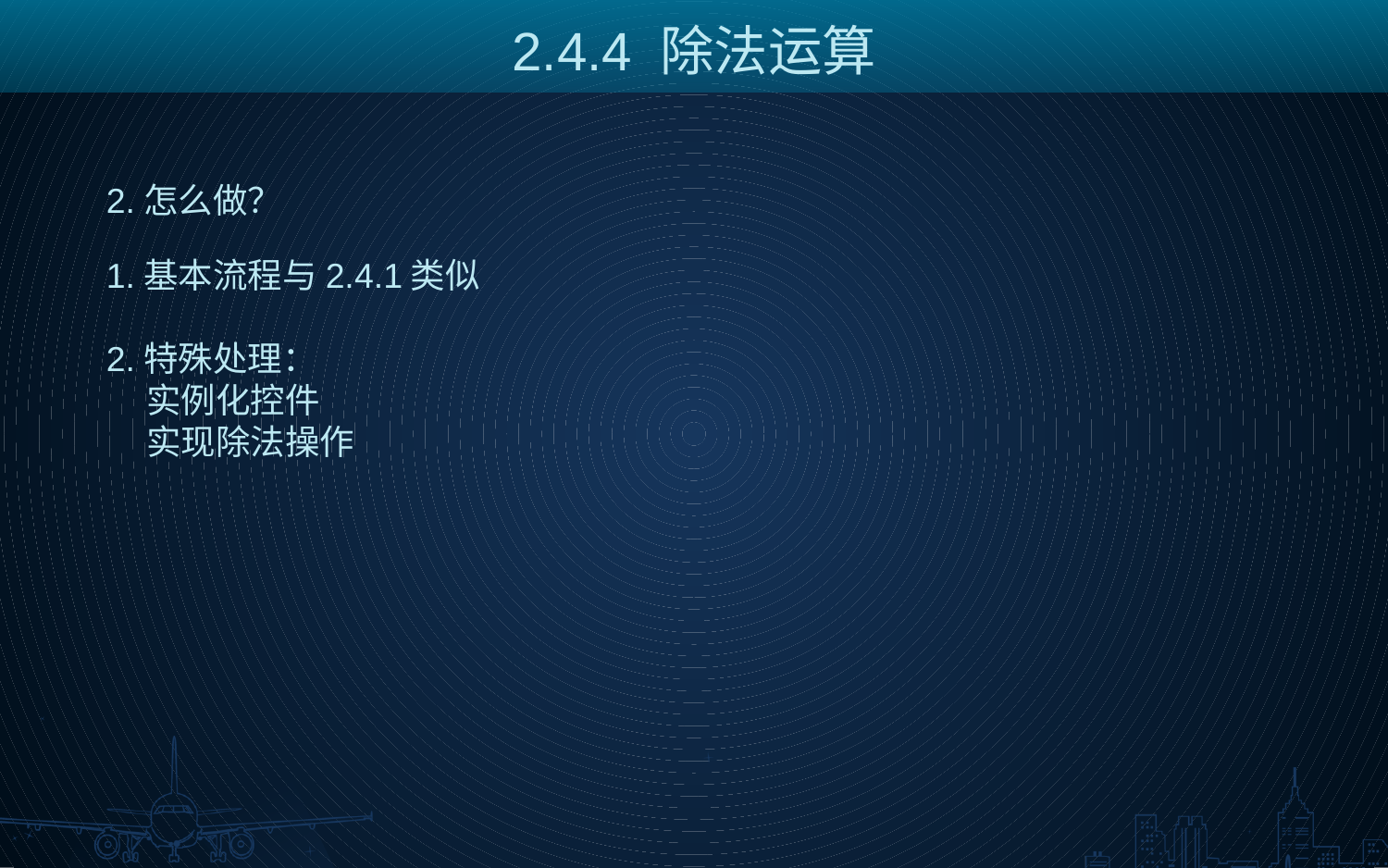

2.4.4 除法运算
2.怎么做？
1.基本流程与2.4.1类似

2.特殊处理：
    实例化控件
    实现除法操作